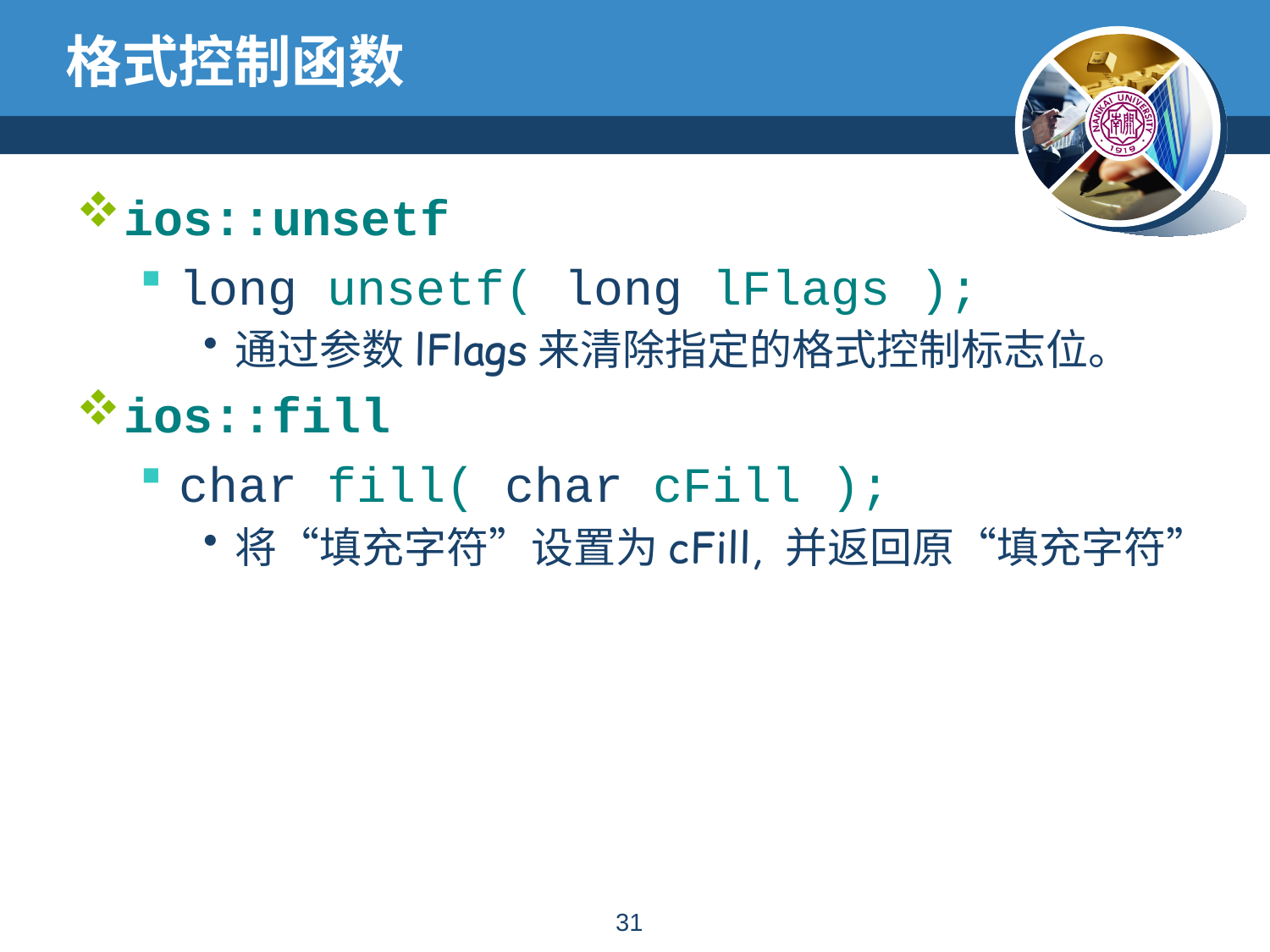

# 格式控制函数
ios::unsetf
long unsetf( long lFlags );
通过参数lFlags来清除指定的格式控制标志位。
ios::fill
char fill( char cFill );
将“填充字符”设置为cFill, 并返回原“填充字符”

31